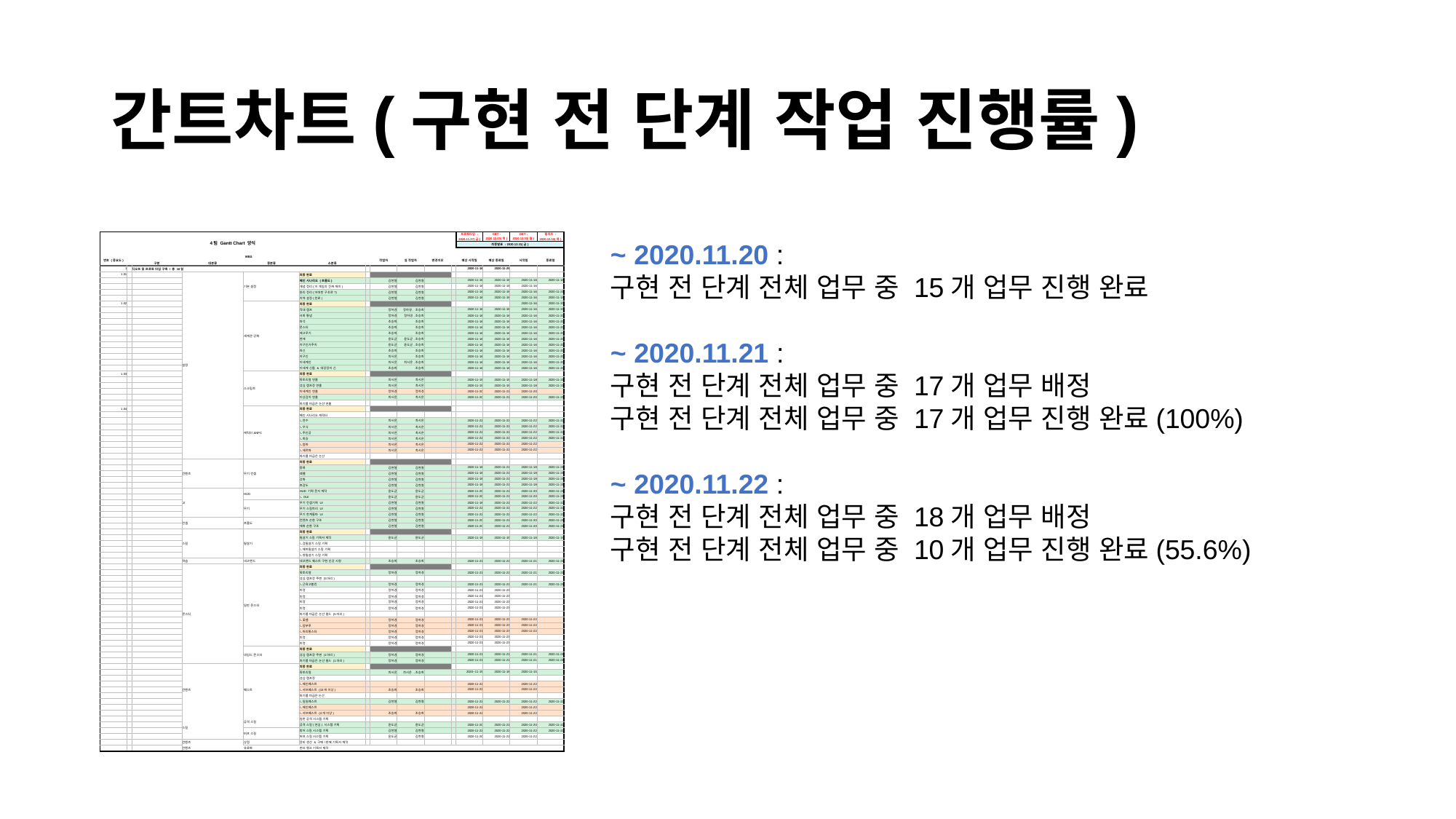

# 간트차트(구현 전 단계 작업 진행률)
| 4팀 Gantt Chart 양식 |  |  |  |  |  |  |  |  |  |  | 프로토타입 : 2020.11.27(금) | CBT : 2020.12.03(목) | OBT : 2020.12.03(월) | 릴리즈 : 2020.12.10(목) |
| --- | --- | --- | --- | --- | --- | --- | --- | --- | --- | --- | --- | --- | --- | --- |
|  |  |  |  |  |  |  |  |  |  |  | 최종발표 : 2020.12.11(금) |  |  |  |
|  |  |  |  |  |  |  |  |  |  |  |  |  |  |  |
| 번호 (중요도) |  | WBS |  |  |  |  | 작업자 | 실 작업자 | 변경이유 |  | 예상 시작일 | 예상 종료일 | 시작일 | 종료일 |
|  |  | 구분 | 대분류 | 중분류 | 소분류 |  |  |  |  |  |  |  |  |  |
| 1 |  | 킥오프 및 프로토 타입 구축 / 총 10일 |  |  |  |  |  |  |  |  | 2020-11-16 | 2020-11-25 |  |  |
| 1.01 |  |  | 설정 | 기본 설정 | 최종 완료 |  |  |  |  |  |  |  |  |  |
|  |  |  |  |  | 메인 시나리오 (흐름도) |  | 김현철 | 김현철 |  |  | 2020-11-16 | 2020-11-18 | 2020-11-16 | 2020-11-18 |
|  |  |  |  |  | 개념 정리(이 게임의 진짜 재미) |  | 김현철 | 김현철 |  |  | 2020-11-16 | 2020-11-18 | 2020-11-16 |  |
|  |  |  |  |  | 원리 정리(어떠한 구조로?) |  | 김현철 | 김현철 |  |  | 2020-11-16 | 2020-11-18 | 2020-11-16 | 2020-11-21 |
|  |  |  |  |  | 지역 설정(완료) |  | 김현철 | 김현철 |  |  | 2020-11-16 | 2020-11-18 | 2020-11-16 | 2020-11-18 |
| 1.02 |  |  |  | 세계관 강화 | 최종 완료 |  |  |  |  |  |  |  | 2020-11-16 | 2020-11-20 |
|  |  |  |  |  | 적대 캠프 |  | 정하경 | 정하경, 조승희 |  |  | 2020-11-16 | 2020-11-18 | 2020-11-16 | 2020-11-20 |
|  |  |  |  |  | 사회 통념 |  | 정하경 | 정하경,조승희 |  |  | 2020-11-16 | 2020-11-18 | 2020-11-16 | 2020-11-20 |
|  |  |  |  |  | 마석 |  | 조승희 | 조승희 |  |  | 2020-11-16 | 2020-11-18 | 2020-11-16 | 2020-11-20 |
|  |  |  |  |  | 몬스터 |  | 조승희 | 조승희 |  |  | 2020-11-16 | 2020-11-18 | 2020-11-16 | 2020-11-20 |
|  |  |  |  |  | 에고무기 |  | 조승희 | 조승희 |  |  | 2020-11-16 | 2020-11-18 | 2020-11-16 | 2020-11-20 |
|  |  |  |  |  | 현재 |  | 윤도균 | 윤도균,조승희 |  |  | 2020-11-16 | 2020-11-18 | 2020-11-16 | 2020-11-20 |
|  |  |  |  |  | 지구인거주지 |  | 윤도균 | 윤도균,조승희 |  |  | 2020-11-16 | 2020-11-18 | 2020-11-16 | 2020-11-20 |
|  |  |  |  |  | 마신 |  | 조승희 | 조승희 |  |  | 2020-11-16 | 2020-11-18 | 2020-11-16 | 2020-11-20 |
|  |  |  |  |  | 지구인 |  | 최시온 | 조승희 |  |  | 2020-11-16 | 2020-11-18 | 2020-11-16 | 2020-11-20 |
|  |  |  |  |  | 이세계인 |  | 최시온 | 최시온,조승희 |  |  | 2020-11-16 | 2020-11-18 | 2020-11-16 | 2020-11-20 |
|  |  |  |  |  | 이세계 신들 & 대장장이 신 |  | 조승희 | 조승희 |  |  | 2020-11-16 | 2020-11-18 | 2020-11-16 | 2020-11-20 |
| 1.03 |  |  |  | 스크립트 | 최종 완료 |  |  |  |  |  |  |  |  |  |
|  |  |  |  |  | 튜토리얼 연출 |  | 최시온 | 최시온 |  |  | 2020-11-15 | 2020-11-15 | 2020-11-18 | 2020-11-21 |
|  |  |  |  |  | 성심 캠프장 연출 |  | 최시온 | 최시온 |  |  | 2020-11-15 | 2020-11-15 | 2020-11-18 | 2020-11-21 |
|  |  |  |  |  | 이세계인 연출 |  | 정하경 | 정하경 |  |  | 2020-11-20 | 2020-11-21 | 2020-11-20 |  |
|  |  |  |  |  | 이상감지 연출 |  | 최시온 | 최시온 |  |  | 2020-11-20 | 2020-11-21 | 2020-11-20 | 2020-11-21 |
|  |  |  |  |  | 마기를 머금은 논산 연출 |  |  |  |  |  |  |  |  |  |
| 1.04 |  |  |  | 캐릭터&NPC | 최종 완료 |  |  |  |  |  |  |  |  |  |
|  |  |  |  |  | 메인 시나리오 캐릭터 |  |  |  |  |  |  |  |  |  |
|  |  |  |  |  | ㄴ연수 |  | 최시온 | 최시온 |  |  | 2020-11-22 | 2020-11-22 | 2020-11-22 | 2020-11-22 |
|  |  |  |  |  | ㄴ우식 |  | 최시온 | 최시온 |  |  | 2020-11-22 | 2020-11-22 | 2020-11-22 | 2020-11-22 |
|  |  |  |  |  | ㄴ주인공 |  | 최시온 | 최시온 |  |  | 2020-11-22 | 2020-11-22 | 2020-11-22 | 2020-11-22 |
|  |  |  |  |  | ㄴ희승 |  | 최시온 | 최시온 |  |  | 2020-11-22 | 2020-11-22 | 2020-11-22 | 2020-11-22 |
|  |  |  |  |  | ㄴ엄마 |  | 최시온 | 최시온 |  |  | 2020-11-22 | 2020-11-22 | 2020-11-22 |  |
|  |  |  |  |  | ㄴ셰르파 |  | 최시온 | 최시온 |  |  | 2020-11-22 | 2020-11-22 | 2020-11-22 |  |
|  |  |  |  |  | 마기를 머금은 논산 |  |  |  |  |  |  |  |  |  |
|  |  |  | 컨텐츠 | 무기 컨셉 | 최종 완료 |  |  |  |  |  |  |  |  |  |
|  |  |  |  |  | 종류 |  | 김현철 | 김현철 |  |  | 2020-11-18 | 2020-11-21 | 2020-11-18 | 2020-11-21 |
|  |  |  |  |  | 레벨 |  | 김현철 | 김현철 |  |  | 2020-11-18 | 2020-11-21 | 2020-11-18 | 2020-11-21 |
|  |  |  |  |  | 강화 |  | 김현철 | 김현철 |  |  | 2020-11-18 | 2020-11-21 | 2020-11-18 | 2020-11-21 |
|  |  |  |  |  | 호감도 |  | 김현철 | 김현철 |  |  | 2020-11-18 | 2020-11-21 | 2020-11-18 | 2020-11-21 |
|  |  |  | UI | HUD | HUD 기획 문서 제작 |  | 윤도균 | 윤도균 |  |  | 2020-11-20 | 2020-11-21 | 2020-11-20 | 2020-11-21 |
|  |  |  |  |  | ㄴGUI |  | 윤도균 | 윤도균 |  |  | 2020-11-20 | 2020-11-21 | 2020-11-20 | 2020-11-21 |
|  |  |  |  | 무기 | 무기 컨셉기획 UI |  | 김현철 | 김현철 |  |  | 2020-11-18 | 2020-11-21 | 2020-11-22 | 2020-11-22 |
|  |  |  |  |  | 무기 스킬트리 UI |  | 김현철 | 김현철 |  |  | 2020-11-22 | 2020-11-22 | 2020-11-22 | 2020-11-22 |
|  |  |  |  |  | 무기 한계돌파 UI |  | 김현철 | 김현철 |  |  | 2020-11-22 | 2020-11-22 | 2020-11-22 | 2020-11-22 |
|  |  |  | 컨셉 | 흐름도 | 컨텐츠 순환 구조 |  | 김현철 | 김현철 |  |  | 2020-11-20 | 2020-11-21 | 2020-11-20 | 2020-11-21 |
|  |  |  |  |  | 재화 순환 구조 |  | 김현철 | 김현철 |  |  | 2020-11-20 | 2020-11-21 | 2020-11-20 | 2020-11-21 |
|  |  |  | 스킬 | 필살기 | 최종 완료 |  |  |  |  |  |  |  |  |  |
|  |  |  |  |  | 필살기 스킬 기획서 제작 |  | 윤도균 | 윤도균 |  |  | 2020-11-18 | 2020-11-19 | 2020-11-18 | 2020-11-19 |
|  |  |  |  |  | ㄴ검필살기 스킬 기획 |  |  |  |  |  |  |  |  |  |
|  |  |  |  |  | ㄴ해머필살기 스킬 기획 |  |  |  |  |  |  |  |  |  |
|  |  |  |  |  | ㄴ창필살기 스킬 기획 |  |  |  |  |  |  |  |  |  |
|  |  |  | 학습 | 네코랜드 | 네코랜드 퀘스트 구현 인강 시청 |  | 조승희 | 조승희 |  |  | 2020-11-21 | 2020-11-21 | 2020-11-21 | 2020-11-21 |
|  |  |  | 몬스터 | 일반 몬스터 | 최종 완료 |  |  |  |  |  |  |  |  |  |
|  |  |  |  |  | 튜토리얼 |  | 정하경 | 정하경 |  |  | 2020-11-21 | 2020-11-21 | 2020-11-21 | 2020-11-21 |
|  |  |  |  |  | 성심 캠프장 주변 (5마리) |  |  |  |  |  |  |  |  |  |
|  |  |  |  |  | ㄴ근육고블린 |  | 정하경 | 정하경 |  |  | 2020-11-21 | 2020-11-21 | 2020-11-21 | 2020-11-21 |
|  |  |  |  |  | 미정 |  | 정하경 | 정하경 |  |  | 2020-11-21 | 2020-11-23 |  |  |
|  |  |  |  |  | 미정 |  | 정하경 | 정하경 |  |  | 2020-11-21 | 2020-11-23 |  |  |
|  |  |  |  |  | 미정 |  | 정하경 | 정하경 |  |  | 2020-11-21 | 2020-11-23 |  |  |
|  |  |  |  |  | 미정 |  | 정하경 | 정하경 |  |  | 2020-11-21 | 2020-11-23 |  |  |
|  |  |  |  |  | 마기를 머금은 논산 필드 (5마리) |  |  |  |  |  |  |  |  |  |
|  |  |  |  |  | ㄴ꽃뱀 |  | 정하경 | 정하경 |  |  | 2020-11-21 | 2020-11-23 | 2020-11-22 |  |
|  |  |  |  |  | ㄴ덤부루 |  | 정하경 | 정하경 |  |  | 2020-11-21 | 2020-11-23 | 2020-11-22 |  |
|  |  |  |  |  | ㄴ머리통스터 |  | 정하경 | 정하경 |  |  | 2020-11-21 | 2020-11-23 | 2020-11-22 |  |
|  |  |  |  |  | 미정 |  | 정하경 | 정하경 |  |  | 2020-11-21 | 2020-11-23 |  |  |
|  |  |  |  |  | 미정 |  | 정하경 | 정하경 |  |  | 2020-11-21 | 2020-11-23 |  |  |
|  |  |  |  | 네임드 몬스터 | 최종 완료 |  |  |  |  |  |  |  |  |  |
|  |  |  |  |  | 성심 캠프장 주변 (1마리) |  | 정하경 | 정하경 |  |  | 2020-11-21 | 2020-11-21 | 2020-11-21 | 2020-11-21 |
|  |  |  |  |  | 마기를 머금은 논산 필드 (1마리) |  | 정하경 | 정하경 |  |  | 2020-11-21 | 2020-11-21 | 2020-11-21 | 2020-11-21 |
|  |  |  | 컨텐츠 | 퀘스트 | 최종 완료 |  |  |  |  |  |  |  |  |  |
|  |  |  |  |  | 튜토리얼 |  | 최시온 | 최시온 ,조승희 |  |  | 2020--11-15 | 2020-11-18 | 2020-11-15 |  |
|  |  |  |  |  | 성심 캠프장 |  |  |  |  |  |  |  |  |  |
|  |  |  |  |  | ㄴ메인퀘스트 |  |  |  |  |  | 2020-11-22 |  | 2020-11-22 |  |
|  |  |  |  |  | ㄴ서브퀘스트 (10개 이상) |  | 조승희 | 조승희 |  |  | 2020-11-22 |  | 2020-11-22 |  |
|  |  |  |  |  | 마기를 머금은 논산 |  |  |  |  |  |  |  |  |  |
|  |  |  |  |  | ㄴ일일퀘스트 |  | 김현철 | 김현철 |  |  | 2020-11-22 | 2020-11-22 | 2020-11-22 | 2020-11-22 |
|  |  |  |  |  | ㄴ메인퀘스트 |  |  |  |  |  | 2020-11-22 |  | 2020-11-22 |  |
|  |  |  |  |  | ㄴ서브퀘스트 (4개 이상) |  | 조승희 | 조승희 |  |  | 2020-11-22 |  | 2020-11-22 |  |
|  |  |  | 스킬 | 공격 스킬 | 일반 공격 시스템 기획 |  |  |  |  |  |  |  |  |  |
|  |  |  |  |  | 공격 스킬(연섬) 시스템 기획 |  | 윤도균 | 윤도균 |  |  | 2020-11-20 | 2020-11-21 | 2020-11-20 | 2020-11-22 |
|  |  |  |  | 버프 스킬 | 방어 스킬 시스템 기획 |  | 김현철 | 김현철 |  |  | 2020-11-22 | 2020-11-22 | 2020-11-22 | 2020-11-22 |
|  |  |  |  |  | 버프 스킬 시스템 기획 |  | 윤도균 | 김현철 |  |  | 2020-11-20 | 2020-11-21 | 2020-11-22 |  |
|  |  |  | 컨텐츠 | 상점 | 장비 생산 & 구매/판매 기획서 제작 |  |  |  |  |  |  |  |  |  |
|  |  |  | 컨텐츠 | 유료화 | 헌터 랭크 기획서 제작 |  |  |  |  |  |  |  |  |  |
~ 2020.11.20 :
구현 전 단계 전체 업무 중 15개 업무 진행 완료

~ 2020.11.21 :
구현 전 단계 전체 업무 중 17개 업무 배정
구현 전 단계 전체 업무 중 17개 업무 진행 완료(100%)

~ 2020.11.22 :
구현 전 단계 전체 업무 중 18개 업무 배정
구현 전 단계 전체 업무 중 10개 업무 진행 완료(55.6%)